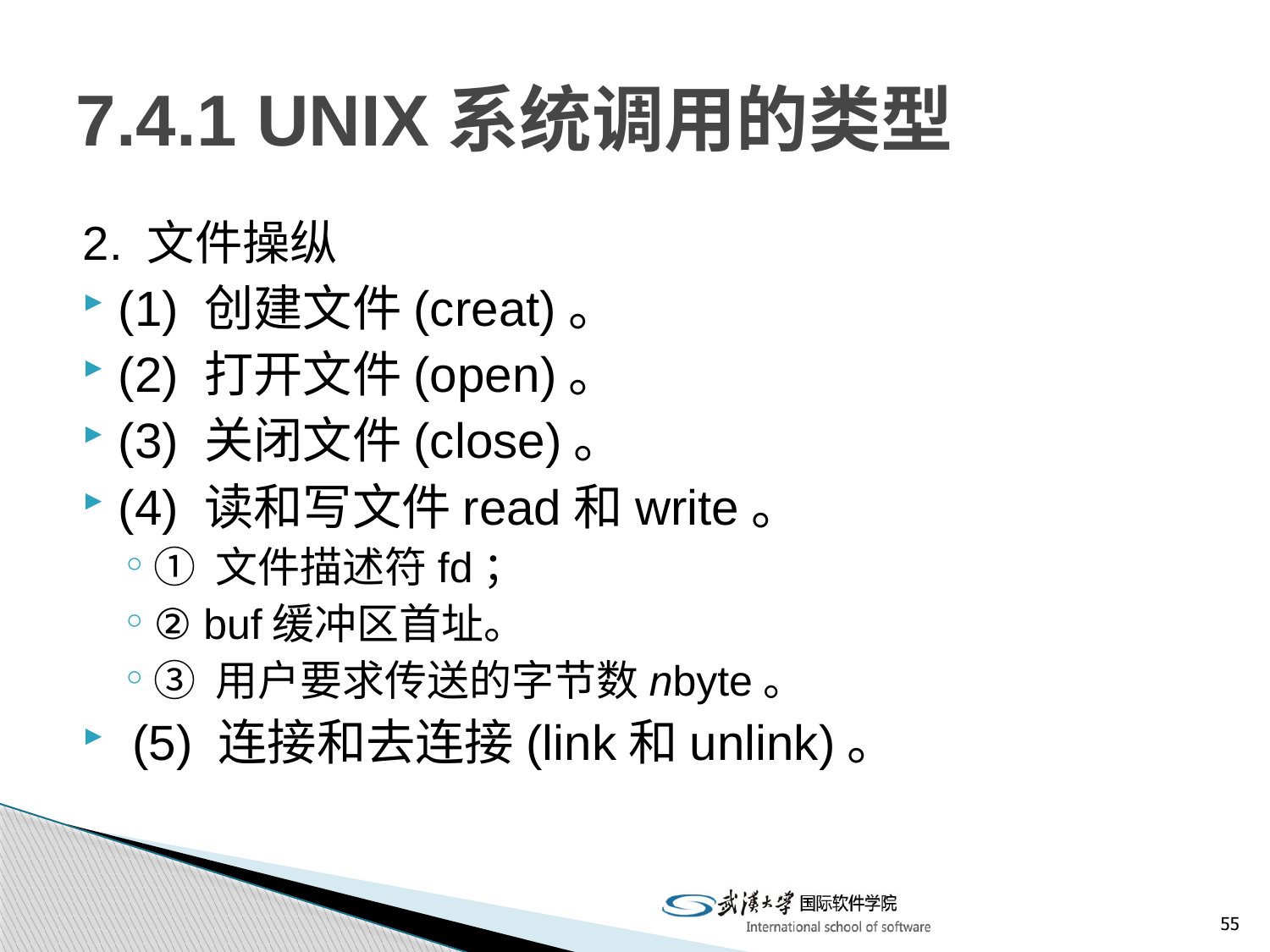

# 7.4.1 UNIX系统调用的类型
2. 文件操纵
(1) 创建文件(creat)。
(2) 打开文件(open)。
(3) 关闭文件(close)。
(4) 读和写文件read和write。
① 文件描述符fd；
② buf缓冲区首址。
③ 用户要求传送的字节数nbyte。
 (5) 连接和去连接(link和unlink)。

55